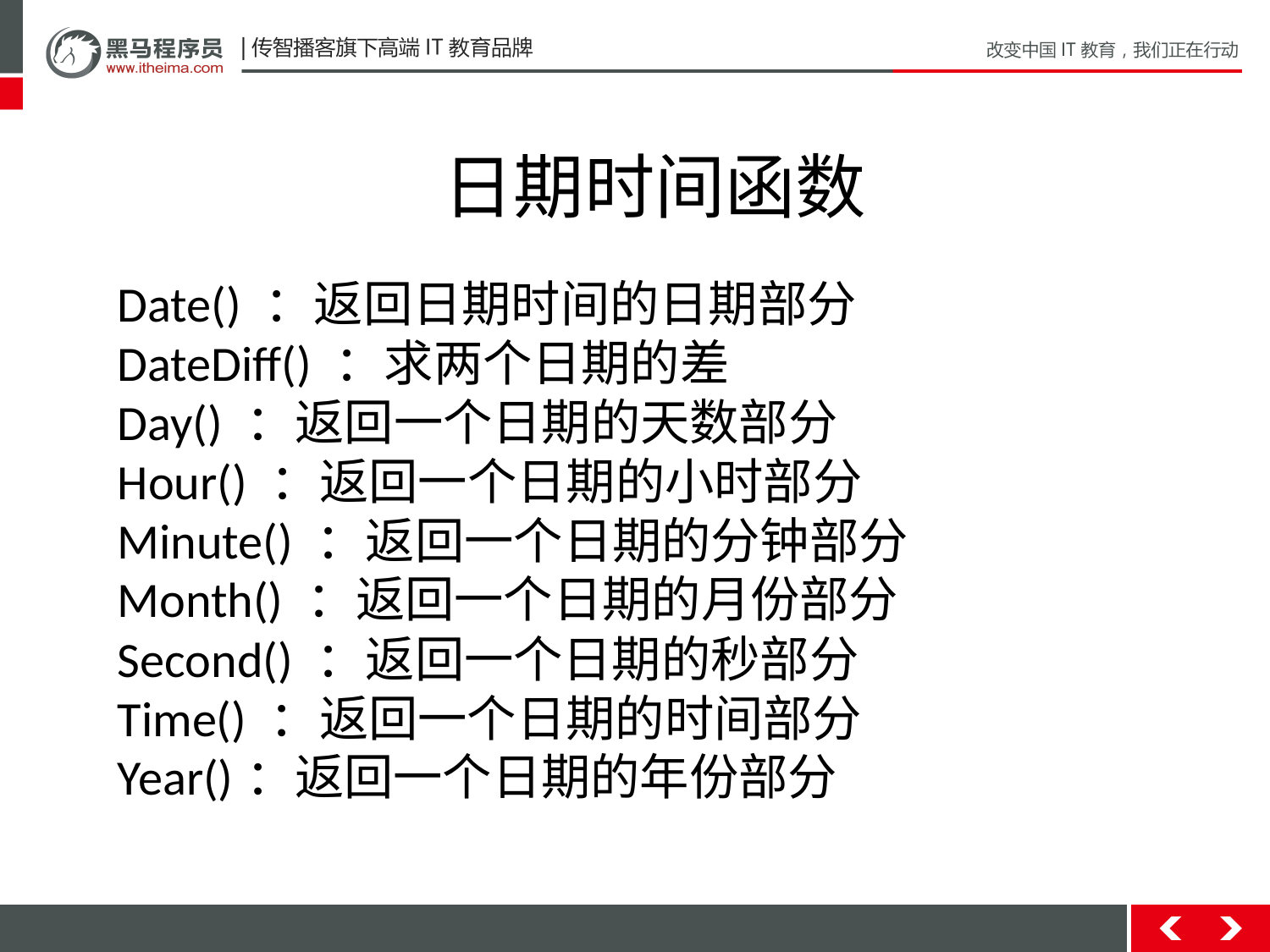

日期时间函数
Date() ：返回日期时间的日期部分
DateDiff() ：求两个日期的差
Day() ：返回一个日期的天数部分
Hour() ：返回一个日期的小时部分
Minute() ：返回一个日期的分钟部分
Month() ：返回一个日期的月份部分
Second() ：返回一个日期的秒部分
Time() ：返回一个日期的时间部分
Year()：返回一个日期的年份部分